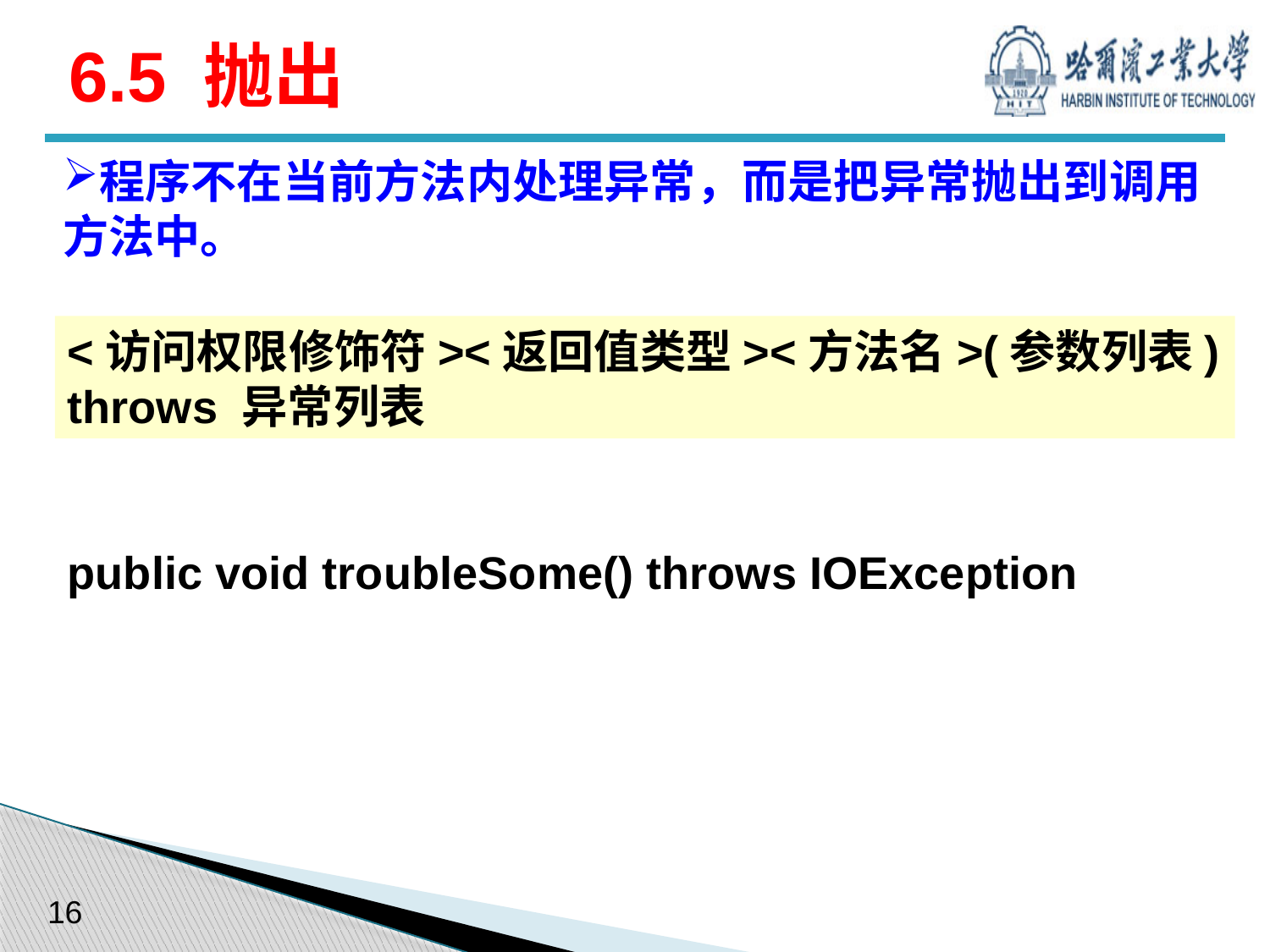

# 6.5 抛出
程序不在当前方法内处理异常，而是把异常抛出到调用方法中。
<访问权限修饰符><返回值类型><方法名>(参数列表) throws 异常列表
public void troubleSome() throws IOException